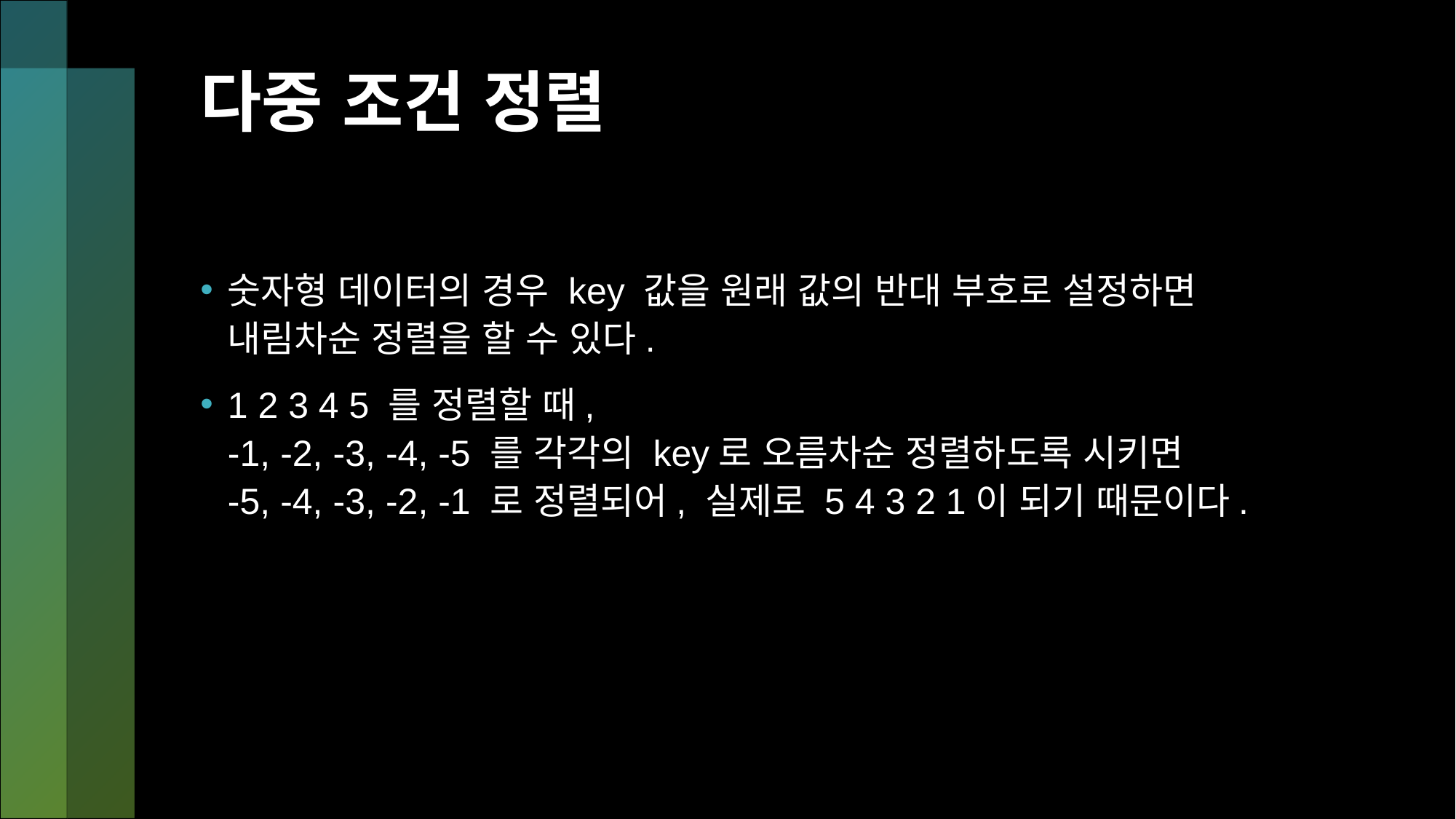

# 다중 조건 정렬
숫자형 데이터의 경우 key 값을 원래 값의 반대 부호로 설정하면
내림차순 정렬을 할 수 있다.
1 2 3 4 5 를 정렬할 때,
-1, -2, -3, -4, -5 를 각각의 key로 오름차순 정렬하도록 시키면
-5, -4, -3, -2, -1 로 정렬되어, 실제로 5 4 3 2 1이 되기 때문이다.